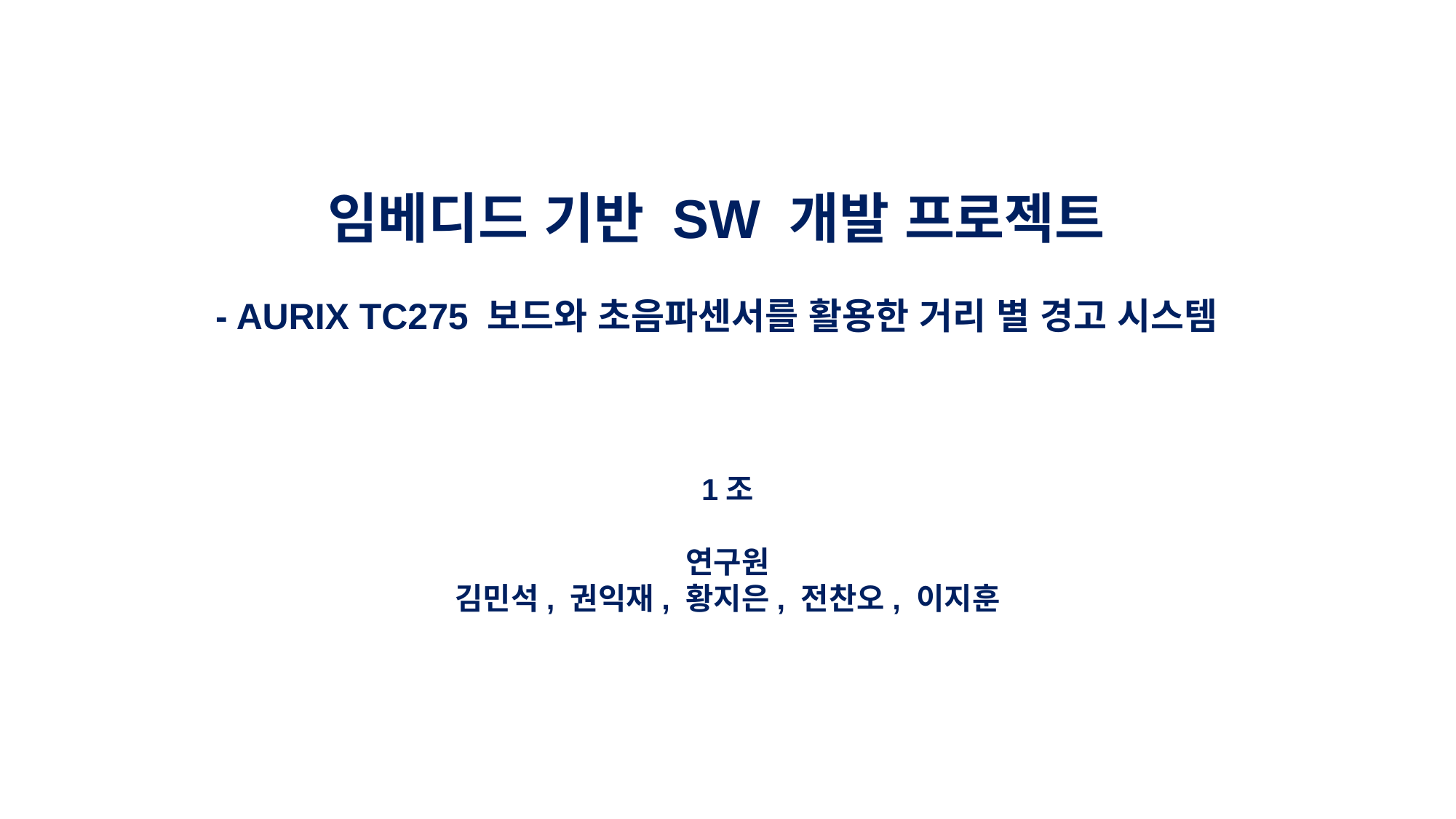

임베디드 기반 SW 개발 프로젝트
- AURIX TC275 보드와 초음파센서를 활용한 거리 별 경고 시스템
1조

연구원
김민석, 권익재, 황지은, 전찬오, 이지훈